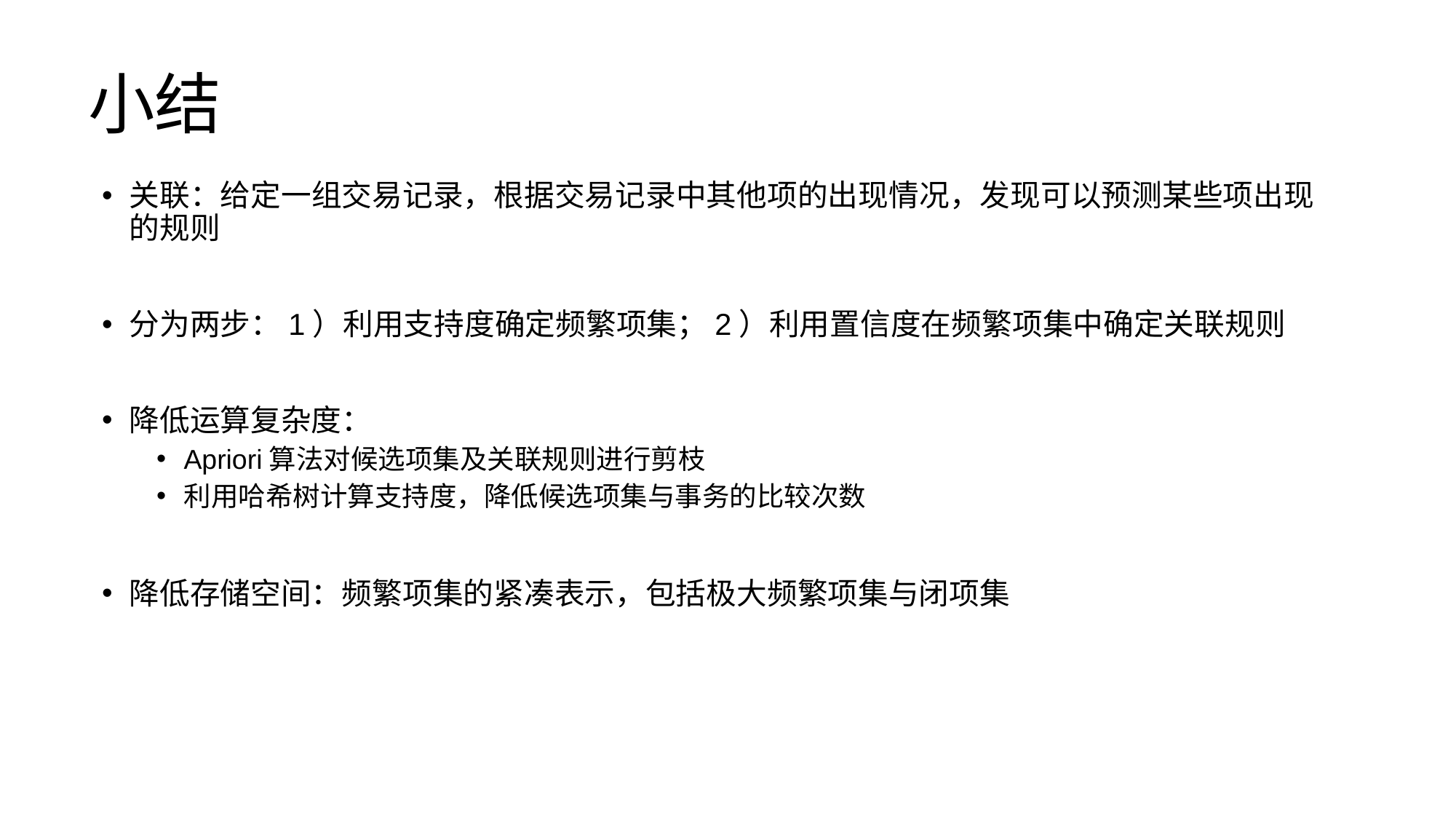

# 小结
关联：给定一组交易记录，根据交易记录中其他项的出现情况，发现可以预测某些项出现的规则

分为两步：1）利用支持度确定频繁项集；2）利用置信度在频繁项集中确定关联规则

降低运算复杂度：
Apriori算法对候选项集及关联规则进行剪枝
利用哈希树计算支持度，降低候选项集与事务的比较次数

降低存储空间：频繁项集的紧凑表示，包括极大频繁项集与闭项集